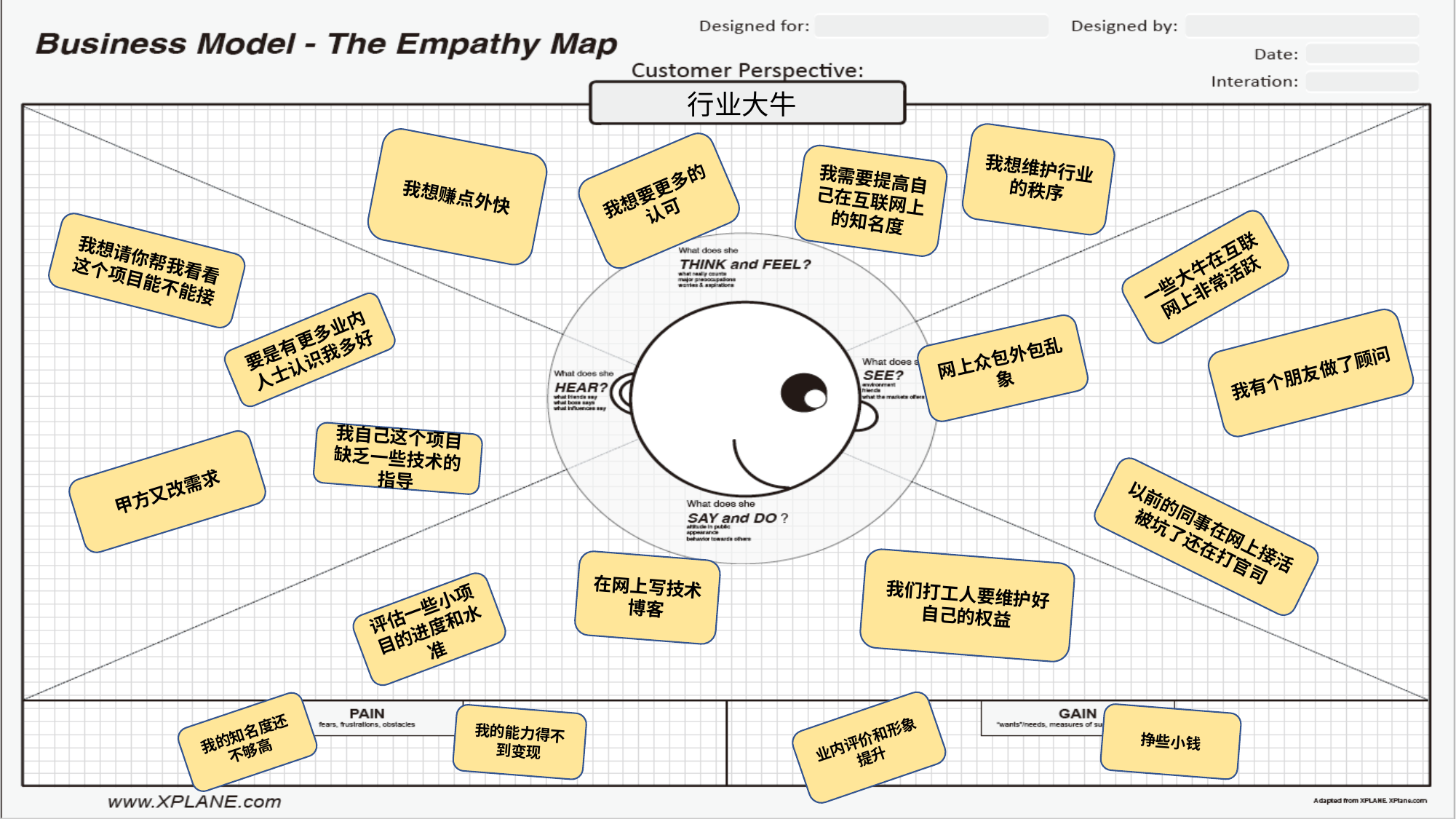

行业大牛
我想维护行业的秩序
我想赚点外快
我需要提高自己在互联网上的知名度
我想要更多的认可
我想请你帮我看看这个项目能不能接
一些大牛在互联网上非常活跃
要是有更多业内人士认识我多好
我有个朋友做了顾问
网上众包外包乱象
我自己这个项目缺乏一些技术的指导
甲方又改需求
以前的同事在网上接活被坑了还在打官司
在网上写技术博客
我们打工人要维护好自己的权益
评估一些小项目的进度和水准
挣些小钱
我的能力得不到变现
我的知名度还不够高
业内评价和形象提升